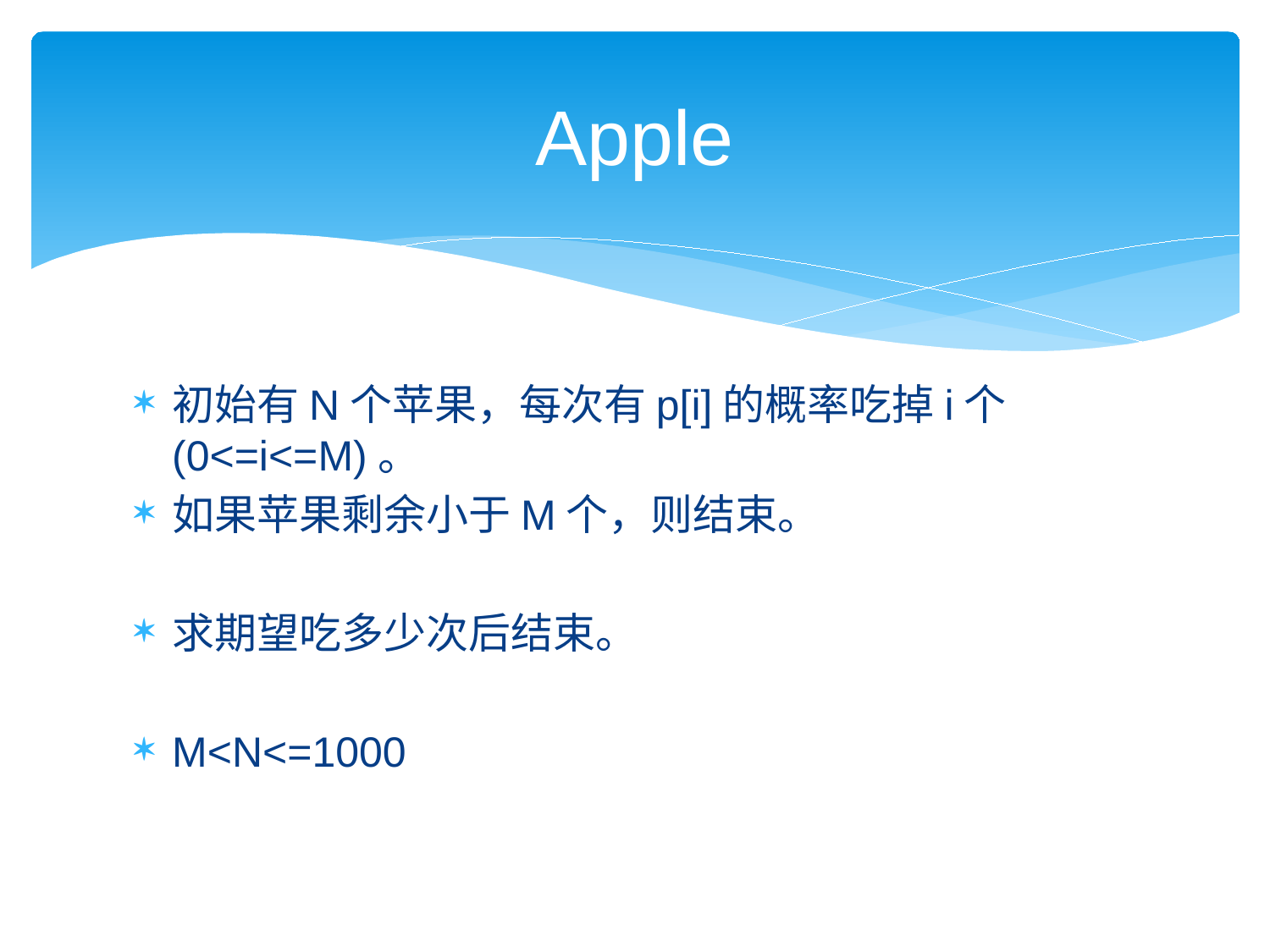

# Apple
初始有N个苹果，每次有p[i]的概率吃掉i个(0<=i<=M)。
如果苹果剩余小于M个，则结束。

求期望吃多少次后结束。

M<N<=1000